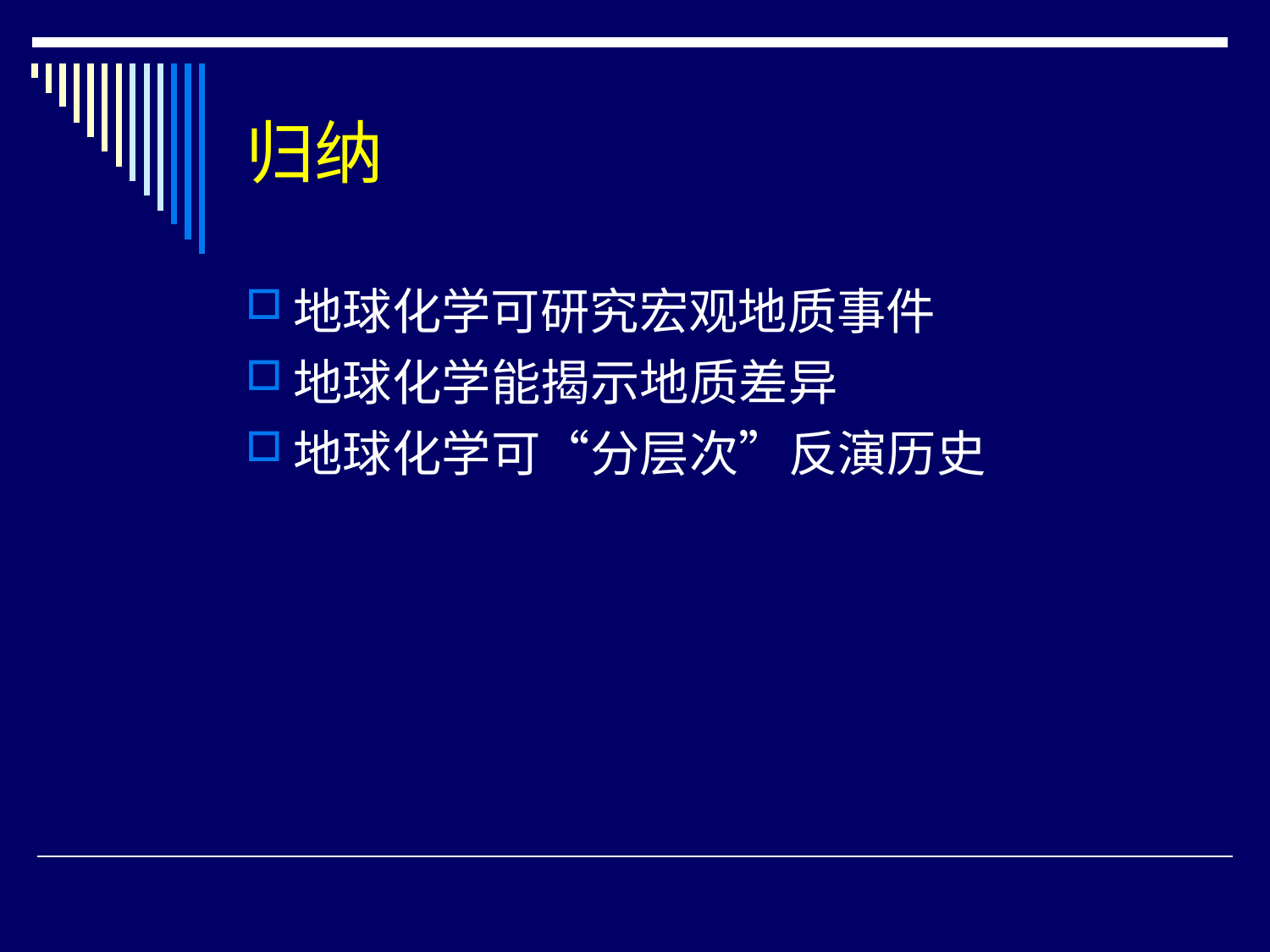

# 归纳
地球化学可研究宏观地质事件
地球化学能揭示地质差异
地球化学可“分层次”反演历史